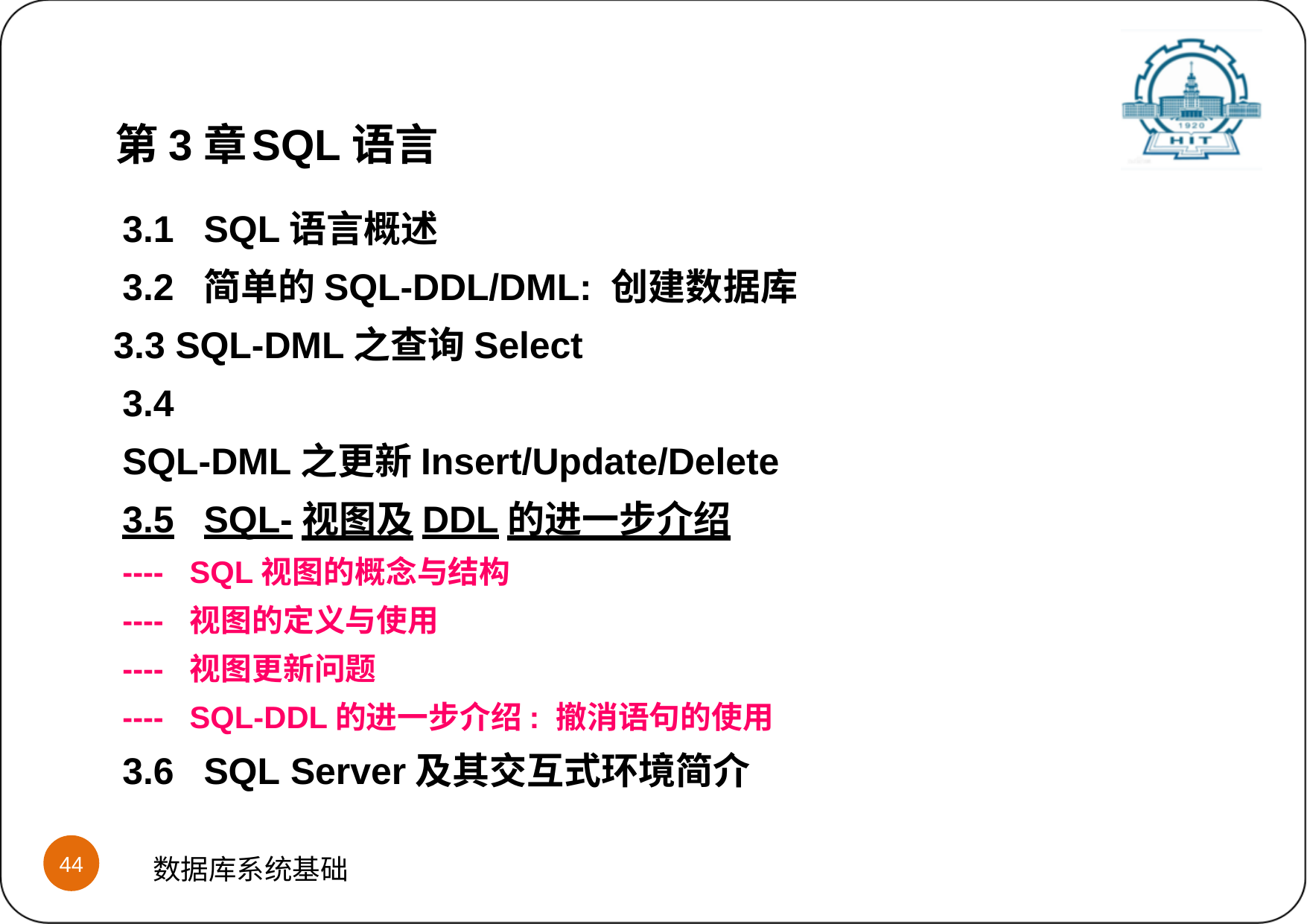

第3章	SQL语言
3.1	SQL语言概述
3.2	简单的SQL-DDL/DML: 创建数据库
3 SQL-DML之查询Select
3.4 SQL-DML之更新Insert/Update/Delete  3.5	SQL-视图及DDL的进一步介绍
----	SQL视图的概念与结构
----	视图的定义与使用
----	视图更新问题
----	SQL-DDL的进一步介绍: 撤消语句的使用
3.6	SQL Server及其交互式环境简介